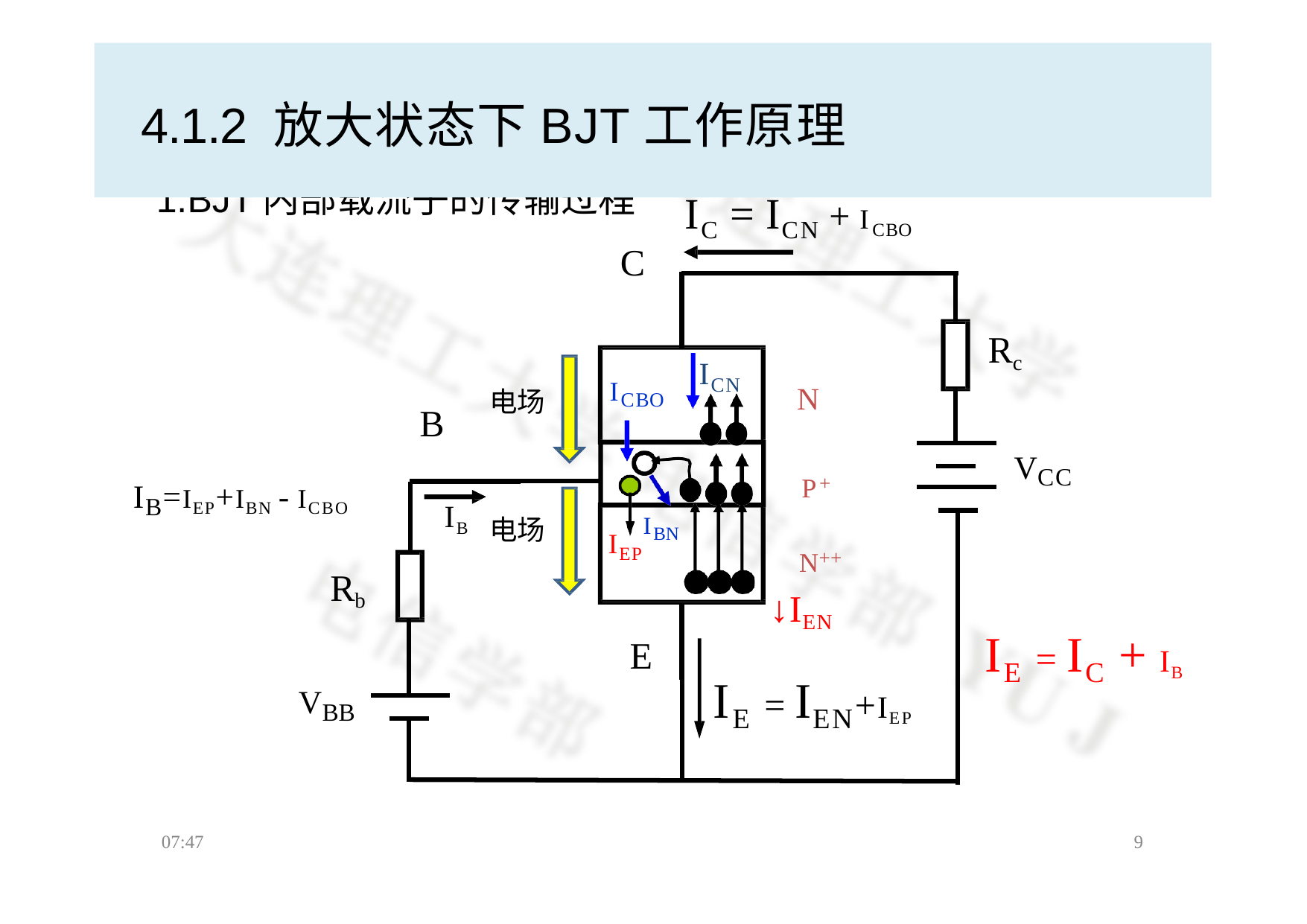

# 4.1.2 放大状态下BJT工作原理
1.BJT内部载流子的传输过程
C
IC = ICN + I
CBO

Rc

I

CN
N
ICBO
电场

B

P+
VCC

IB=IEP+IBN - ICBO

IB

电场
IBN
N++
↓IEN
I
EP

Rb

IE = IC + IB
E

IE = IEN+IEP

VBB

07:47
9